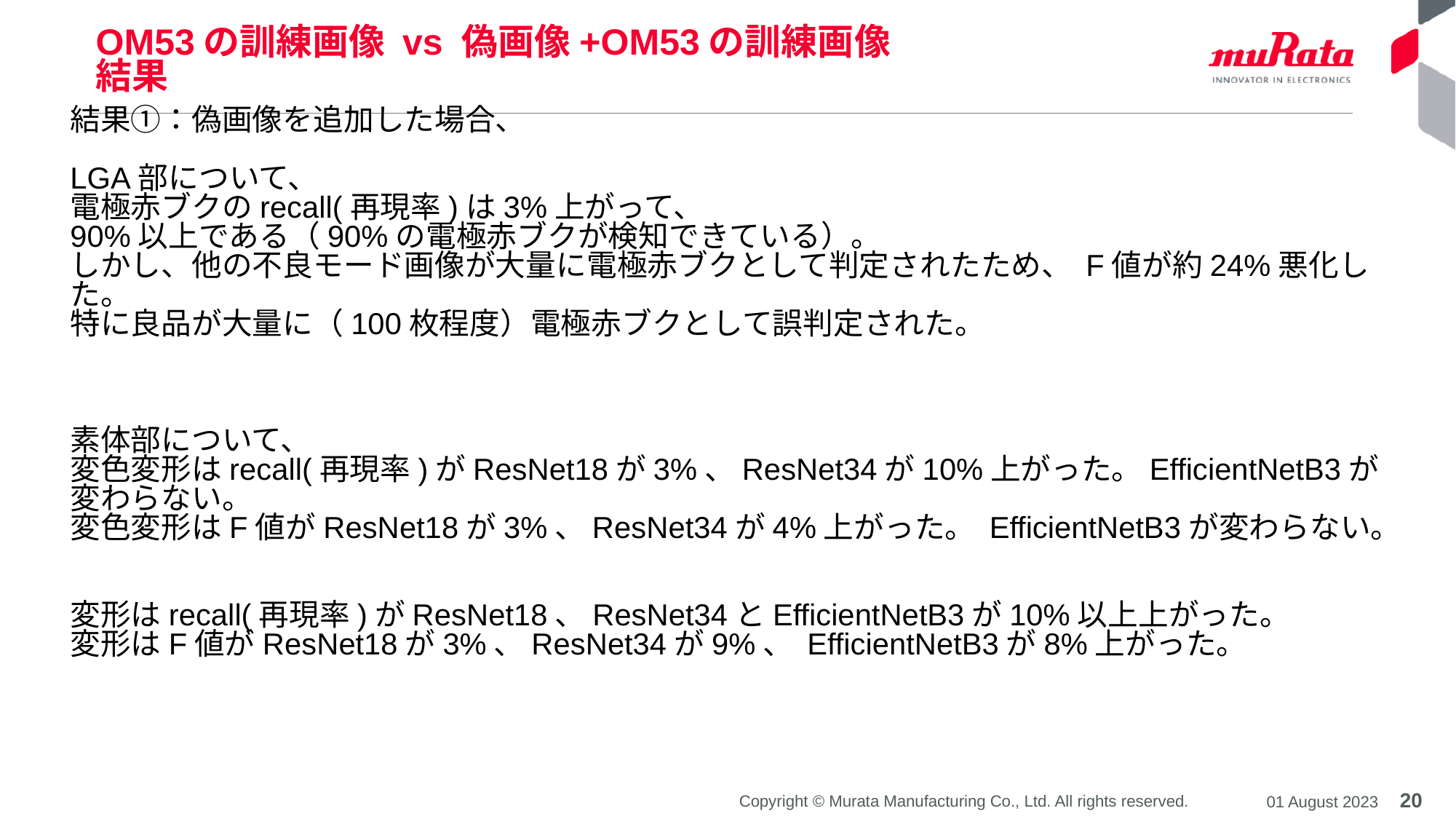

OM53の訓練画像 vs 偽画像+OM53の訓練画像
結果
# 結果①：偽画像を追加した場合、 LGA部について、 電極赤ブクのrecall(再現率)は3%上がって、 90%以上である（90%の電極赤ブクが検知できている）。 しかし、他の不良モード画像が大量に電極赤ブクとして判定されたため、 F値が約24%悪化した。 特に良品が大量に（100枚程度）電極赤ブクとして誤判定された。 素体部について、 変色変形はrecall(再現率)がResNet18が3%、ResNet34が10%上がった。EfficientNetB3が変わらない。 変色変形はF値がResNet18が3%、ResNet34が4%上がった。 EfficientNetB3が変わらない。 変形はrecall(再現率)がResNet18、ResNet34とEfficientNetB3が10%以上上がった。 変形はF値がResNet18が3%、ResNet34が9%、 EfficientNetB3が8%上がった。